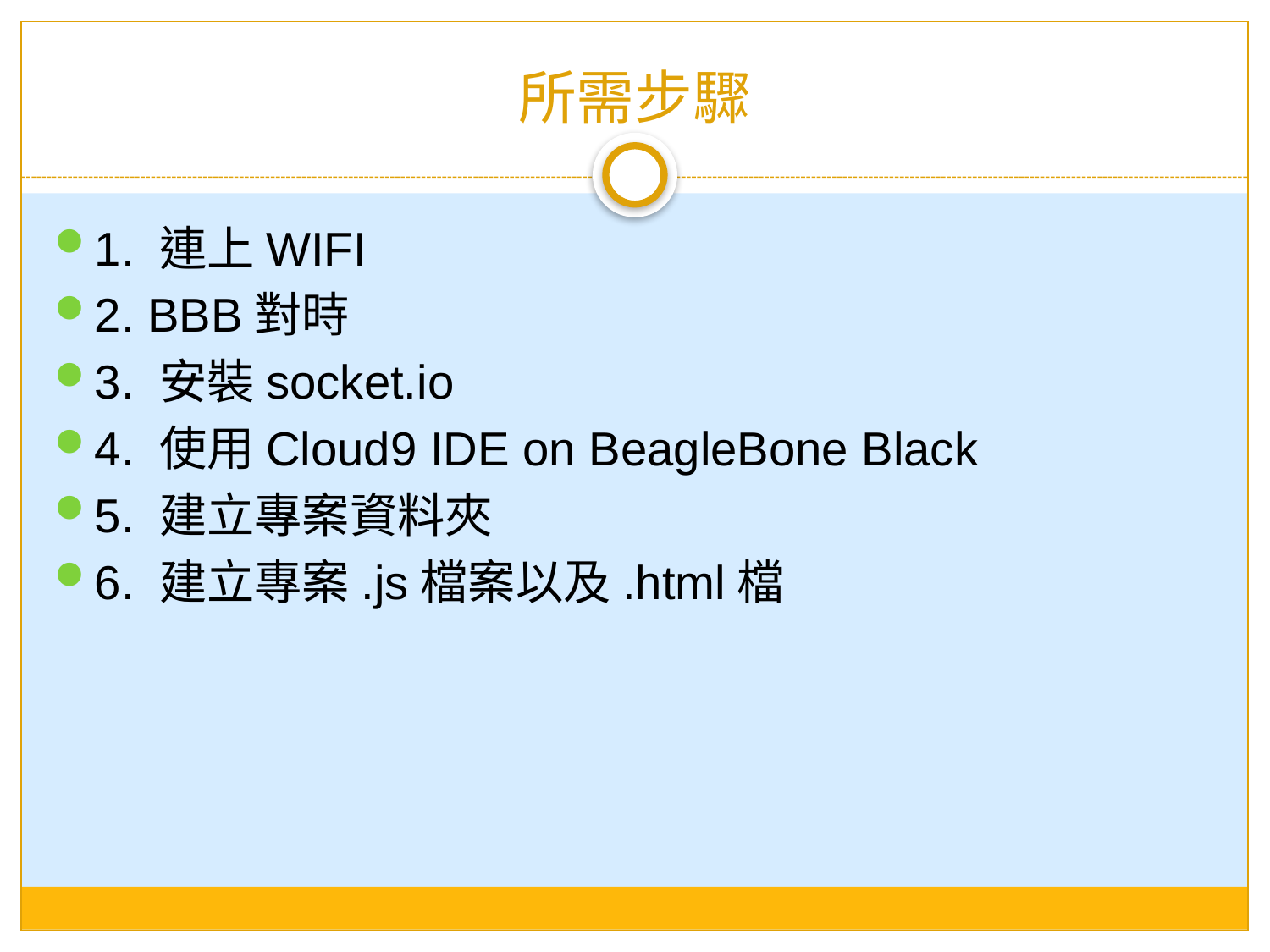

# 所需步驟
1. 連上WIFI
2. BBB對時
3. 安裝socket.io
4. 使用Cloud9 IDE on BeagleBone Black
5. 建立專案資料夾
6. 建立專案.js檔案以及.html檔